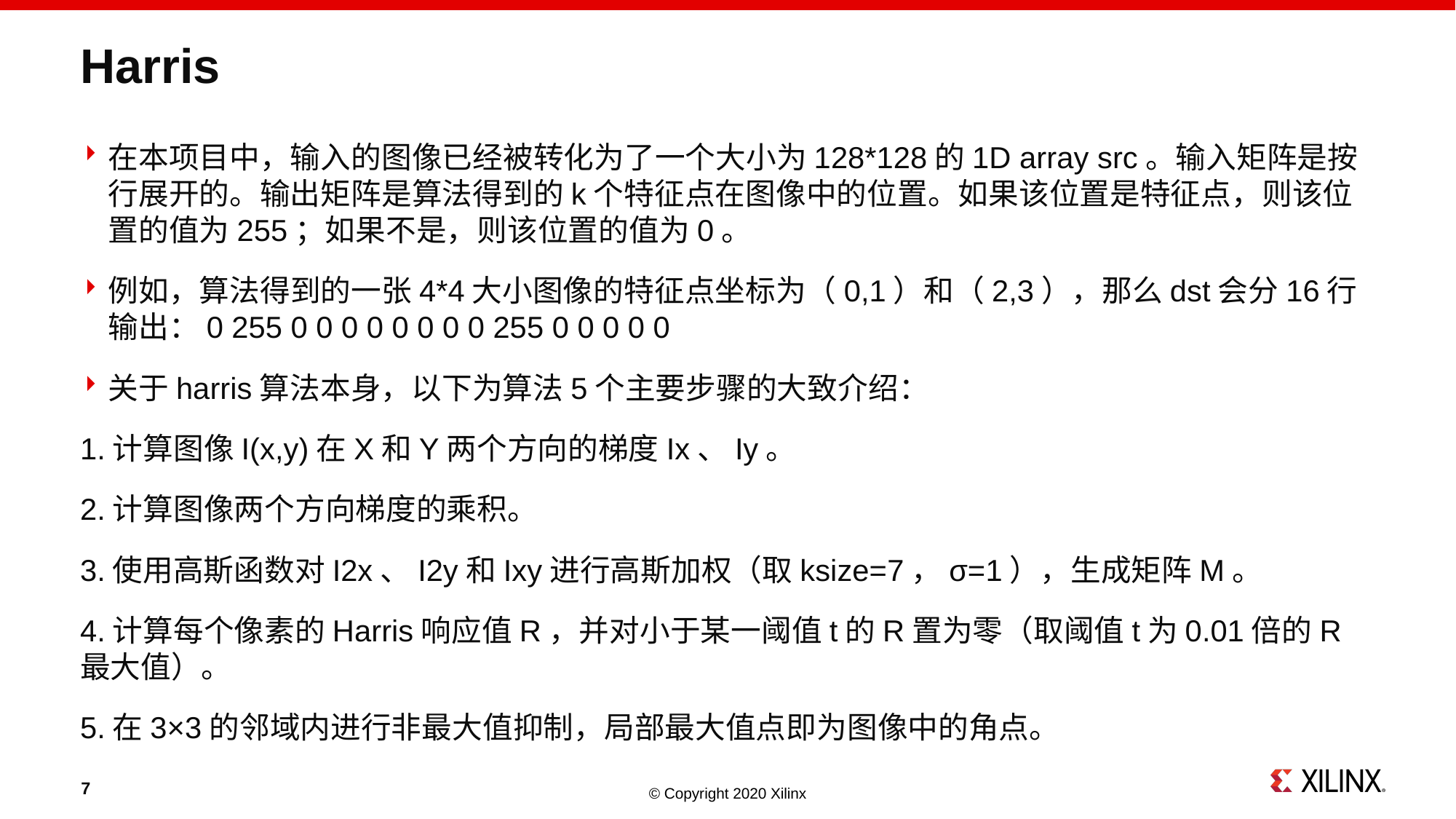

# Harris
在本项目中，输入的图像已经被转化为了一个大小为128*128的1D array src。输入矩阵是按行展开的。输出矩阵是算法得到的k个特征点在图像中的位置。如果该位置是特征点，则该位置的值为255；如果不是，则该位置的值为0。
例如，算法得到的一张4*4大小图像的特征点坐标为（0,1）和（2,3），那么dst会分16行输出：0 255 0 0 0 0 0 0 0 0 255 0 0 0 0 0
关于harris算法本身，以下为算法5个主要步骤的大致介绍：
1.计算图像I(x,y)在X和Y两个方向的梯度Ix、Iy。
2.计算图像两个方向梯度的乘积。
3.使用高斯函数对I2x、I2y和Ixy进行高斯加权（取ksize=7，σ=1），生成矩阵M。
4.计算每个像素的Harris响应值R，并对小于某一阈值t的R置为零（取阈值t为0.01倍的R最大值）。
5.在3×3的邻域内进行非最大值抑制，局部最大值点即为图像中的角点。
7